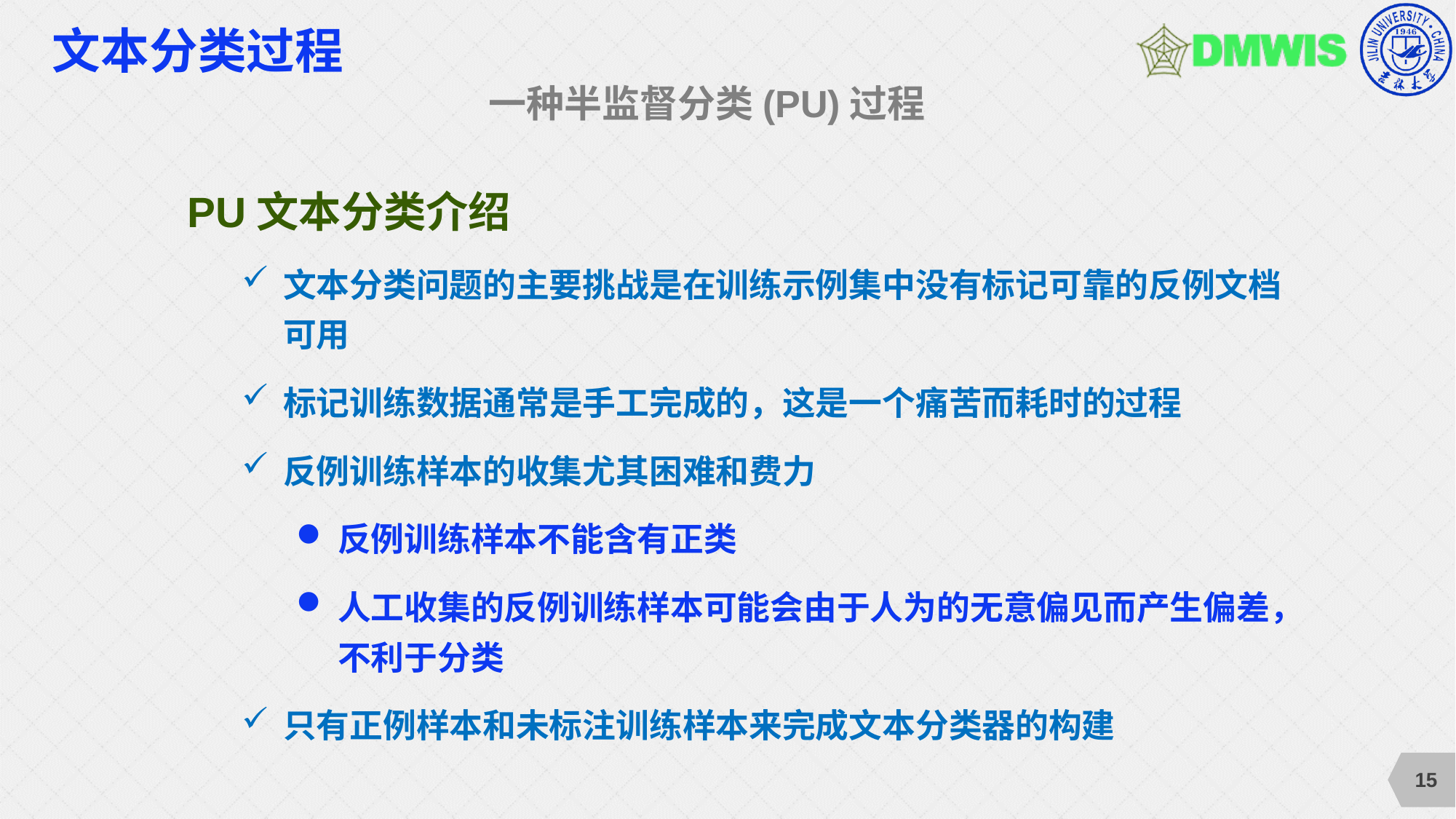

# 文本分类过程
一种半监督分类(PU)过程
PU文本分类介绍
文本分类问题的主要挑战是在训练示例集中没有标记可靠的反例文档可用
标记训练数据通常是手工完成的，这是一个痛苦而耗时的过程
反例训练样本的收集尤其困难和费力
反例训练样本不能含有正类
人工收集的反例训练样本可能会由于人为的无意偏见而产生偏差，不利于分类
只有正例样本和未标注训练样本来完成文本分类器的构建
15